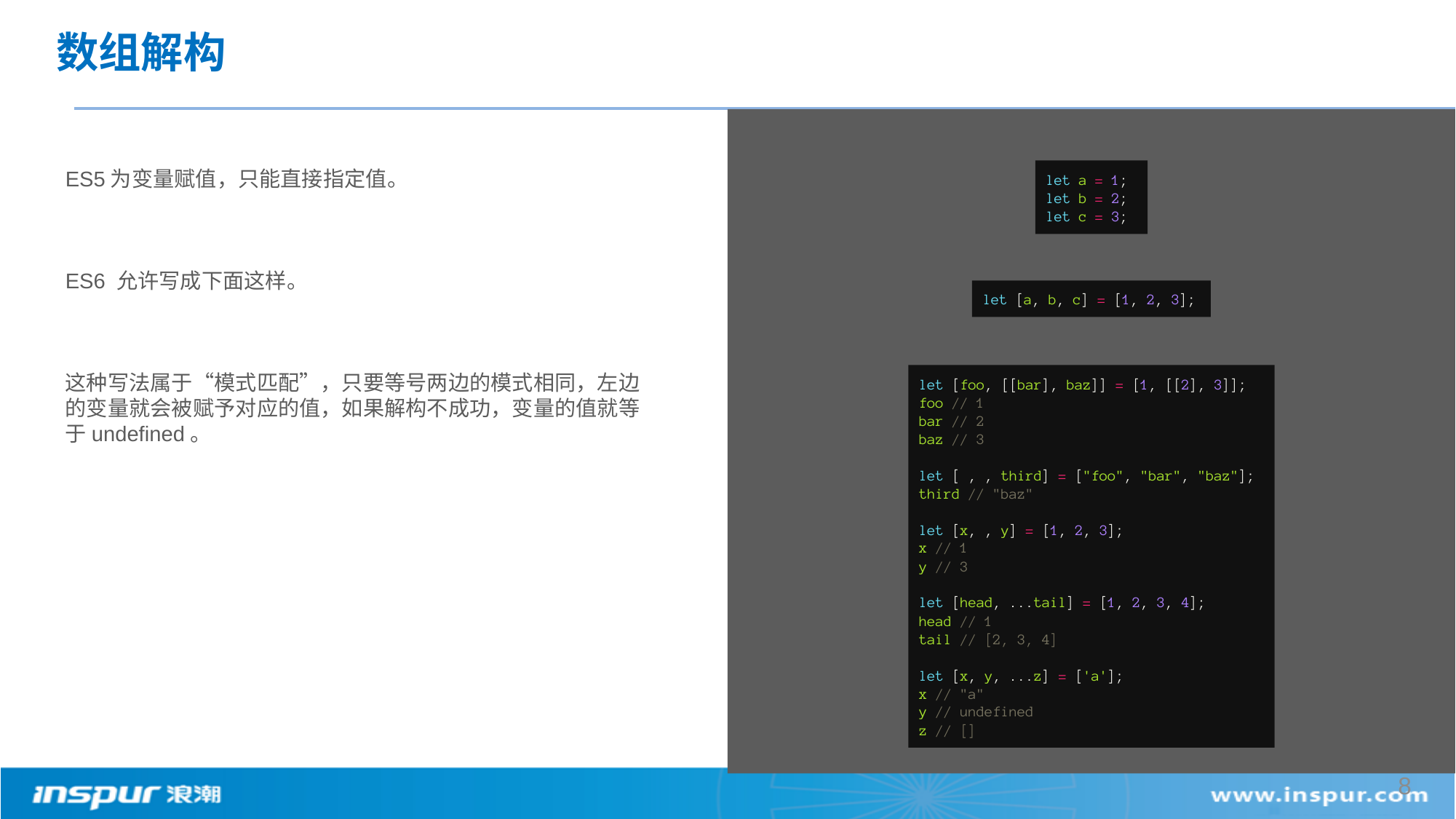

# 数组解构

ES5为变量赋值，只能直接指定值。

ES6 允许写成下面这样。

这种写法属于“模式匹配”，只要等号两边的模式相同，左边的变量就会被赋予对应的值，如果解构不成功，变量的值就等于undefined。
let a = 1;
let b = 2;
let c = 3;
let [a, b, c] = [1, 2, 3];
let [foo, [[bar], baz]] = [1, [[2], 3]];
foo // 1
bar // 2
baz // 3

let [ , , third] = ["foo", "bar", "baz"];
third // "baz"

let [x, , y] = [1, 2, 3];
x // 1
y // 3

let [head, ...tail] = [1, 2, 3, 4];
head // 1
tail // [2, 3, 4]

let [x, y, ...z] = ['a'];
x // "a"
y // undefined
z // []
8